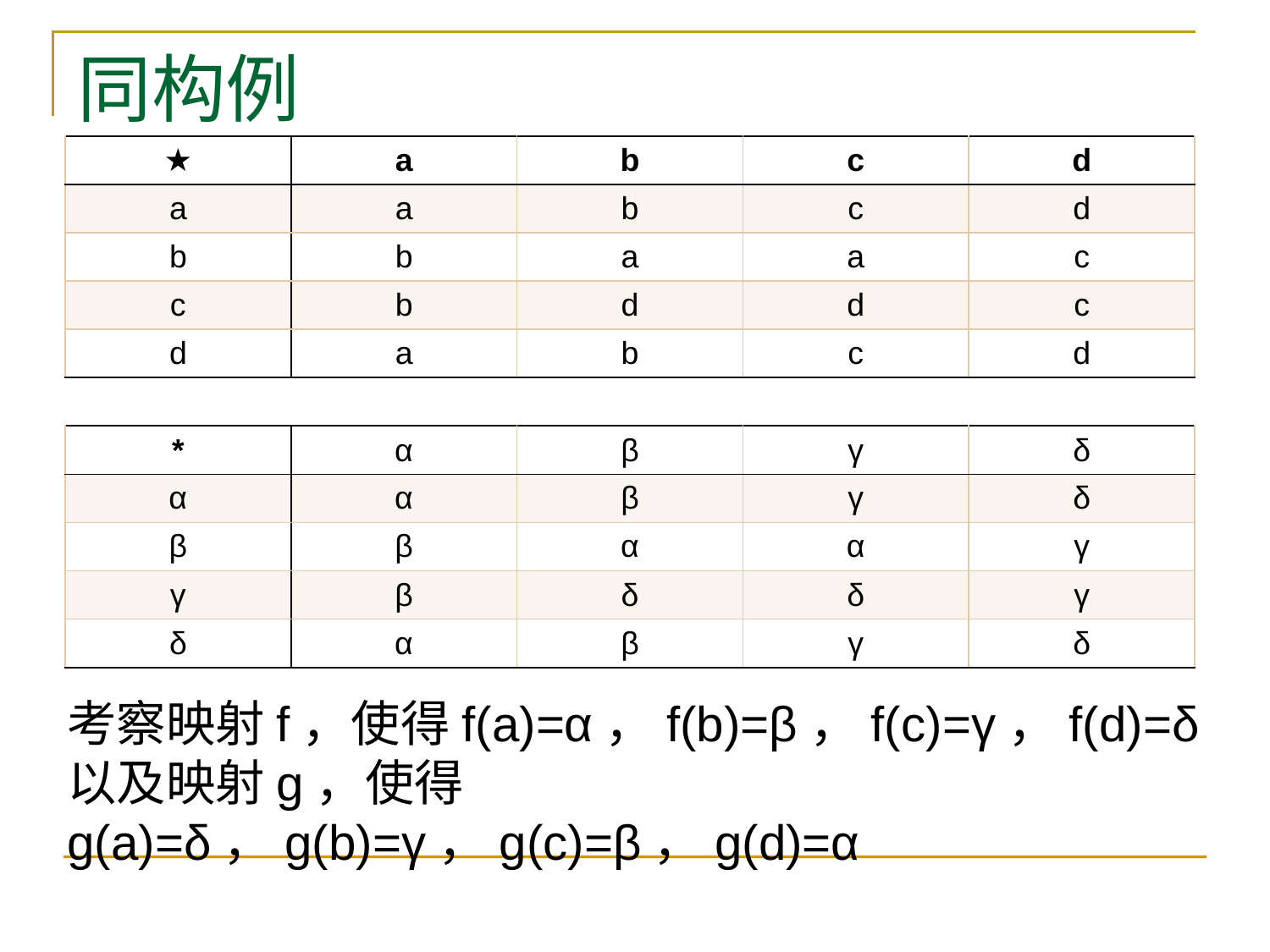

# 同构例
| ★ | a | b | c | d |
| --- | --- | --- | --- | --- |
| a | a | b | c | d |
| b | b | a | a | c |
| c | b | d | d | c |
| d | a | b | c | d |
| \* | α | β | γ | δ |
| --- | --- | --- | --- | --- |
| α | α | β | γ | δ |
| β | β | α | α | γ |
| γ | β | δ | δ | γ |
| δ | α | β | γ | δ |
考察映射f，使得f(a)=α，f(b)=β，f(c)=γ，f(d)=δ
以及映射g，使得g(a)=δ，g(b)=γ，g(c)=β，g(d)=α